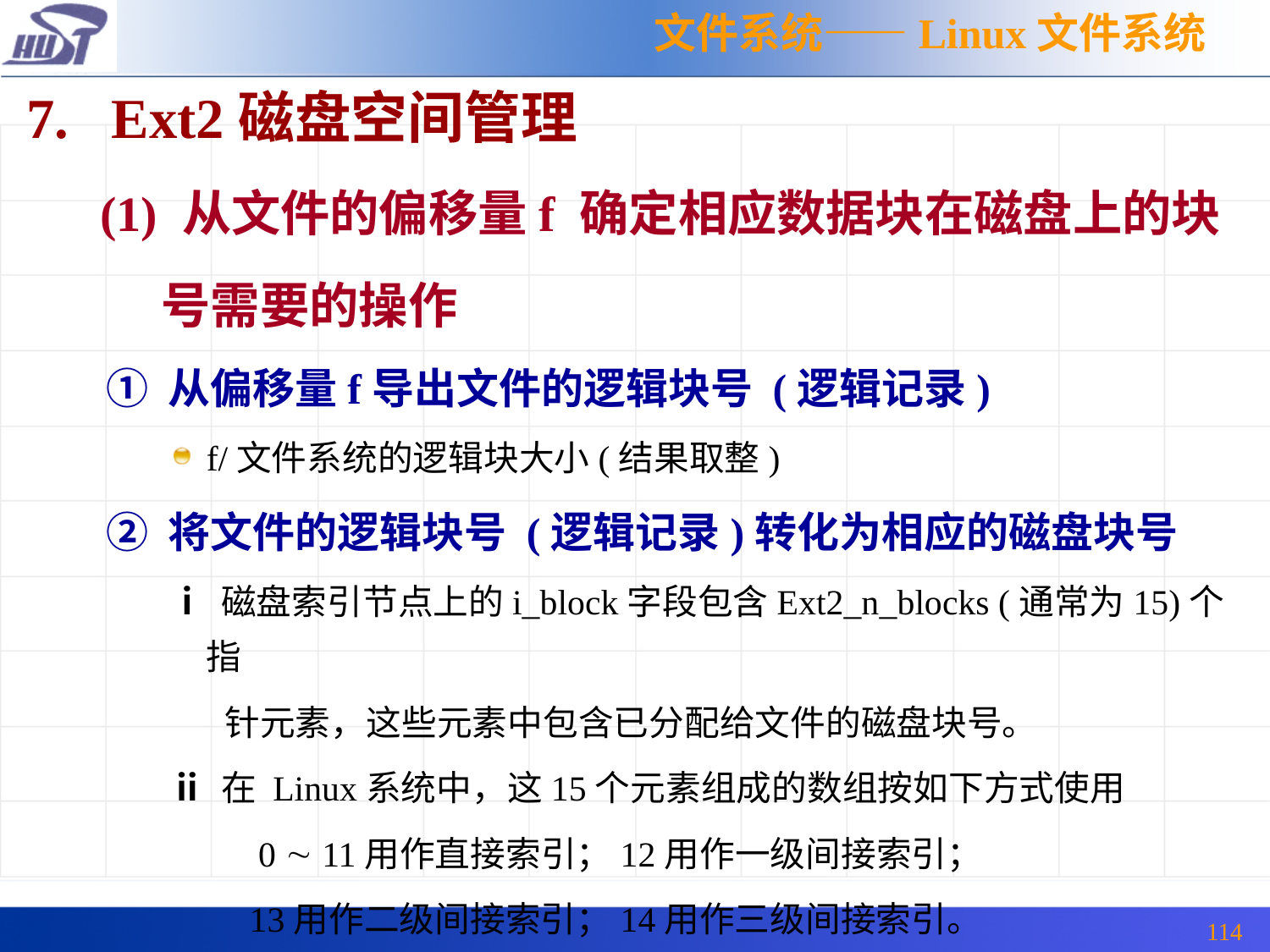

文件系统——Linux文件系统
7.   Ext2磁盘空间管理
      (1) 从文件的偏移量f 确定相应数据块在磁盘上的块
           号需要的操作
① 从偏移量f导出文件的逻辑块号 (逻辑记录)
f/文件系统的逻辑块大小(结果取整)
② 将文件的逻辑块号 (逻辑记录)转化为相应的磁盘块号
ⅰ 磁盘索引节点上的i_block字段包含Ext2_n_blocks (通常为15)个指
      针元素，这些元素中包含已分配给文件的磁盘块号。
ⅱ 在 Linux系统中，这15个元素组成的数组按如下方式使用
          0 ∼ 11用作直接索引；12用作一级间接索引；
         13用作二级间接索引；14用作三级间接索引。
114